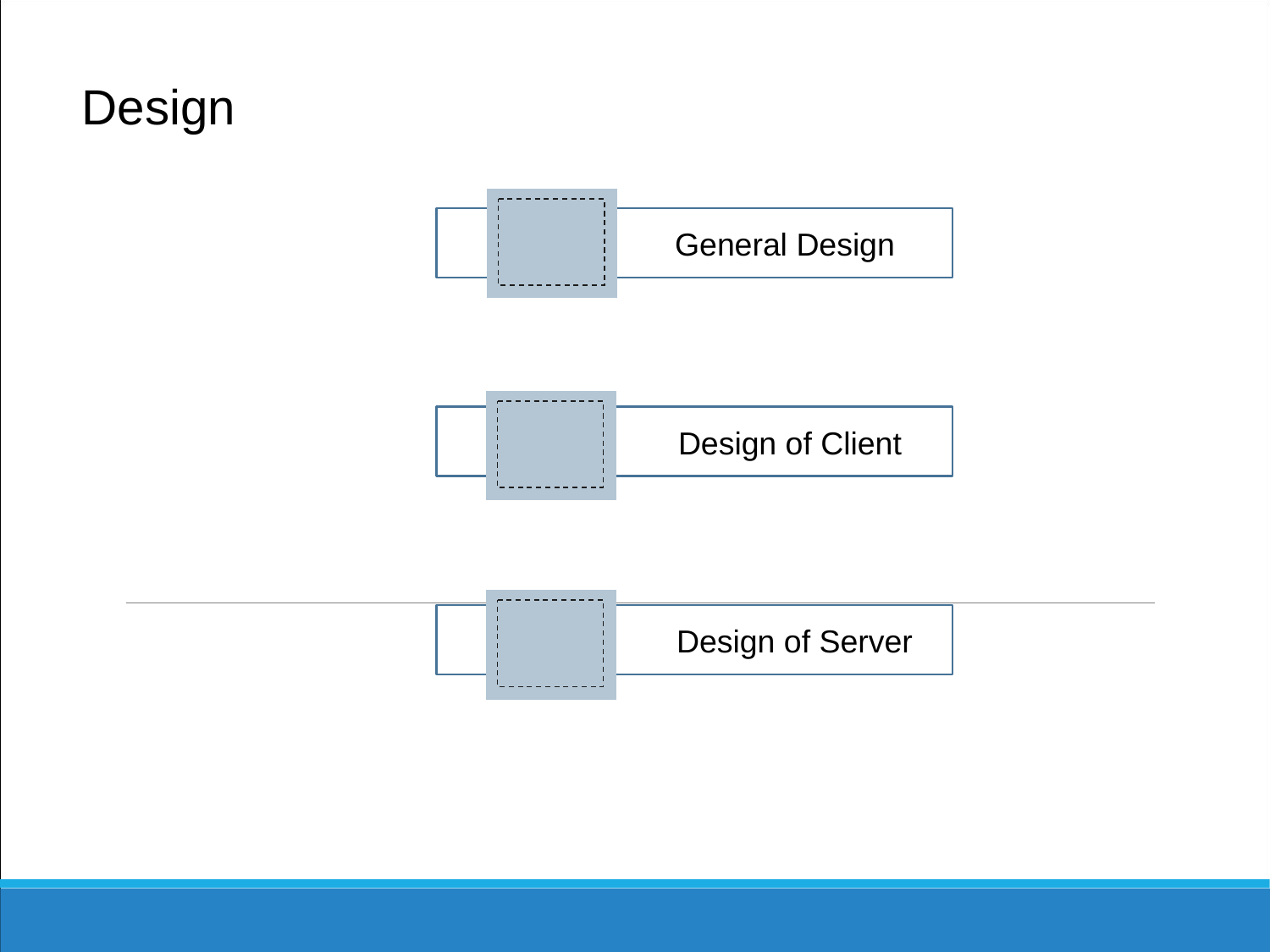

Design

General Design
点击添加文本

Design of Client
点击添加文本
点击添加文本

Design of Server
点击添加文本